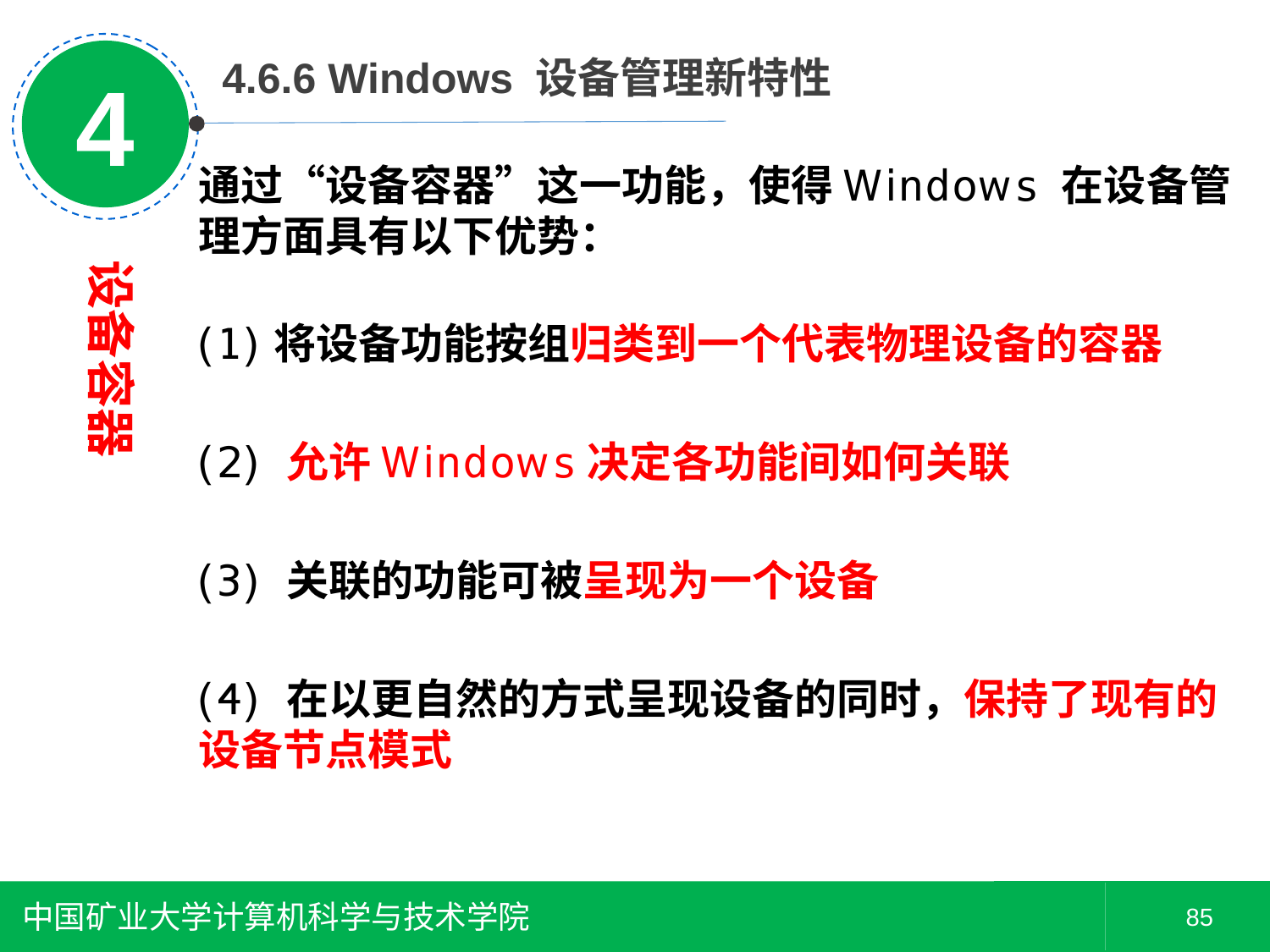

4
  4.6.6 Windows 设备管理新特性

通过“设备容器”这一功能，使得Windows 在设备管理方面具有以下优势：
设备容器
(1)将设备功能按组归类到一个代表物理设备的容器

(2) 允许Windows决定各功能间如何关联

(3) 关联的功能可被呈现为一个设备

(4) 在以更自然的方式呈现设备的同时，保持了现有的设备节点模式